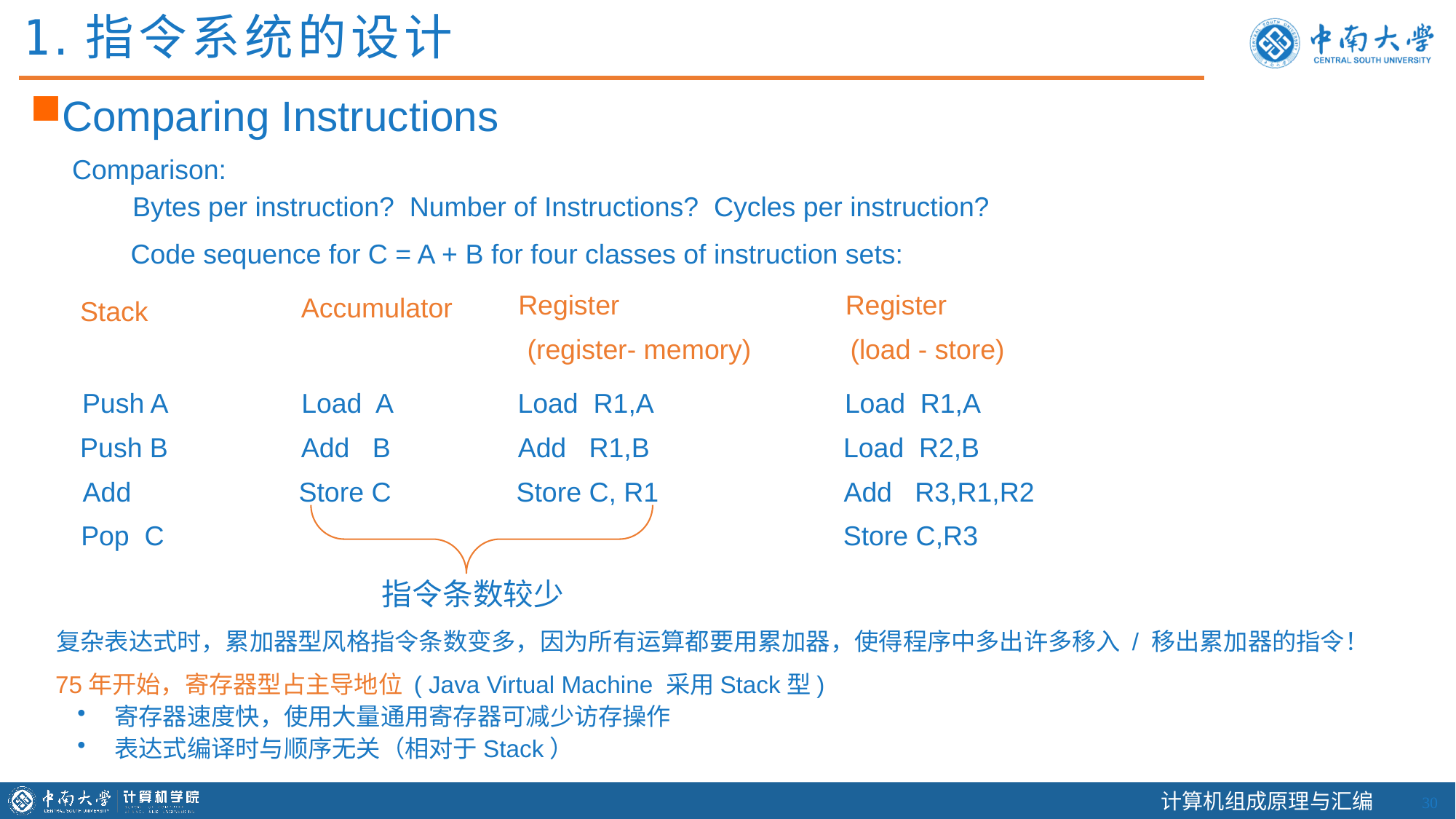

1.指令系统的设计
Comparing Instructions

Code sequence for C = A + B for four classes of instruction sets:
Register
Register
Accumulator
Stack
(register- memory)
(load - store)
Push A
Load  A
Load  R1,A
Load  R1,A
Push B
Add   B
Add   R1,B
Load  R2,B
Add
Store C
Store C, R1
Add   R3,R1,R2
Pop  C
Store C,R3
Comparison:
Bytes per instruction?  Number of Instructions?  Cycles per instruction?

指令条数较少
复杂表达式时，累加器型风格指令条数变多，因为所有运算都要用累加器，使得程序中多出许多移入 / 移出累加器的指令！
 75年开始，寄存器型占主导地位 ( Java Virtual Machine 采用Stack型)
 寄存器速度快，使用大量通用寄存器可减少访存操作
 表达式编译时与顺序无关（相对于Stack）
30